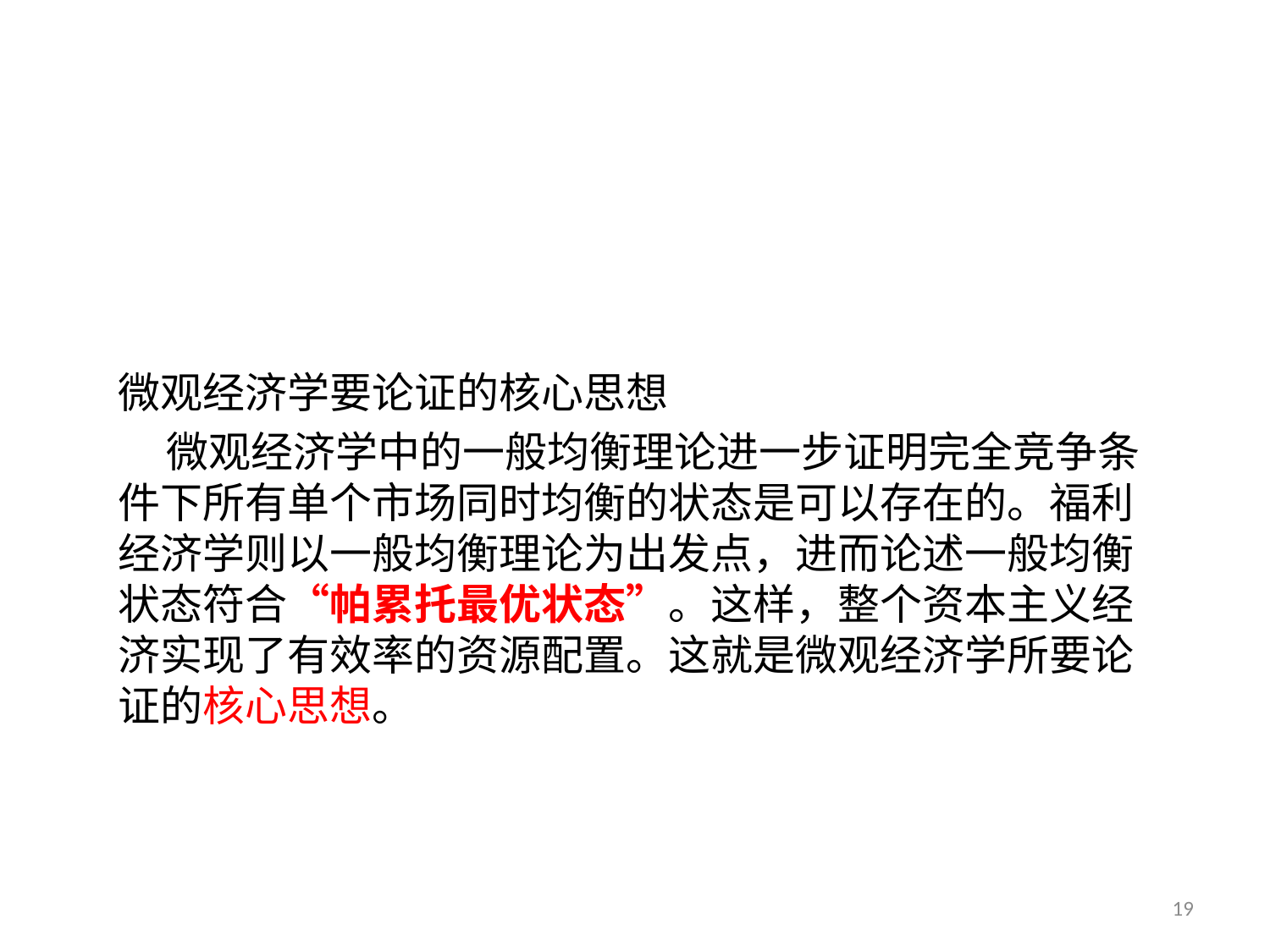

#
微观经济学要论证的核心思想
    微观经济学中的一般均衡理论进一步证明完全竞争条件下所有单个市场同时均衡的状态是可以存在的。福利经济学则以一般均衡理论为出发点，进而论述一般均衡状态符合“帕累托最优状态”。这样，整个资本主义经济实现了有效率的资源配置。这就是微观经济学所要论证的核心思想。
19